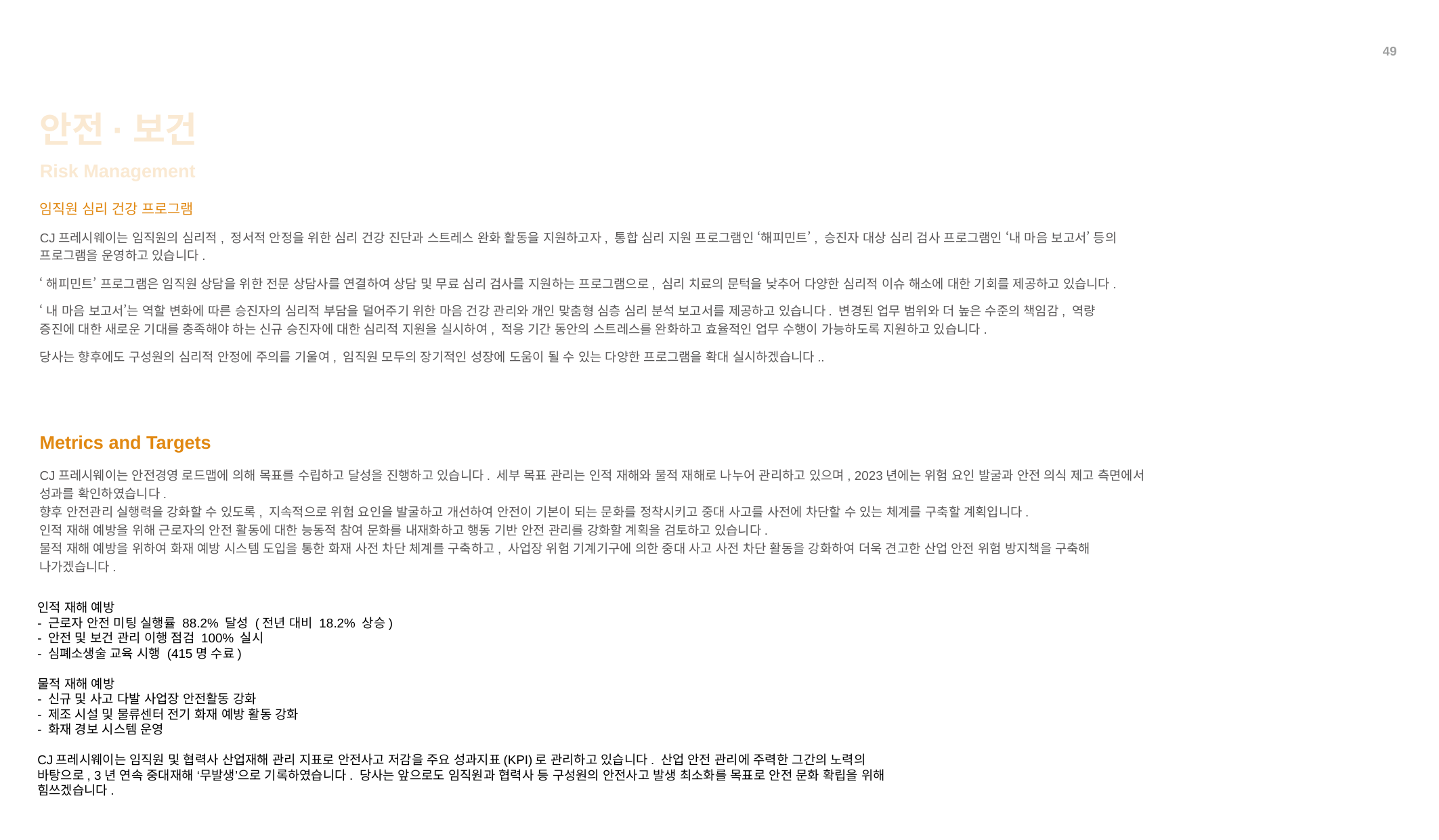

49
안전·보건
Risk Management
임직원 심리 건강 프로그램
CJ프레시웨이는 임직원의 심리적, 정서적 안정을 위한 심리 건강 진단과 스트레스 완화 활동을 지원하고자, 통합 심리 지원 프로그램인 ‘해피민트’, 승진자 대상 심리 검사 프로그램인 ‘내 마음 보고서’ 등의 프로그램을 운영하고 있습니다.
‘해피민트’ 프로그램은 임직원 상담을 위한 전문 상담사를 연결하여 상담 및 무료 심리 검사를 지원하는 프로그램으로, 심리 치료의 문턱을 낮추어 다양한 심리적 이슈 해소에 대한 기회를 제공하고 있습니다.
‘내 마음 보고서’는 역할 변화에 따른 승진자의 심리적 부담을 덜어주기 위한 마음 건강 관리와 개인 맞춤형 심층 심리 분석 보고서를 제공하고 있습니다. 변경된 업무 범위와 더 높은 수준의 책임감, 역량 증진에 대한 새로운 기대를 충족해야 하는 신규 승진자에 대한 심리적 지원을 실시하여, 적응 기간 동안의 스트레스를 완화하고 효율적인 업무 수행이 가능하도록 지원하고 있습니다.
당사는 향후에도 구성원의 심리적 안정에 주의를 기울여, 임직원 모두의 장기적인 성장에 도움이 될 수 있는 다양한 프로그램을 확대 실시하겠습니다..
Metrics and Targets
CJ프레시웨이는 안전경영 로드맵에 의해 목표를 수립하고 달성을 진행하고 있습니다. 세부 목표 관리는 인적 재해와 물적 재해로 나누어 관리하고 있으며, 2023년에는 위험 요인 발굴과 안전 의식 제고 측면에서 성과를 확인하였습니다.
향후 안전관리 실행력을 강화할 수 있도록, 지속적으로 위험 요인을 발굴하고 개선하여 안전이 기본이 되는 문화를 정착시키고 중대 사고를 사전에 차단할 수 있는 체계를 구축할 계획입니다.
인적 재해 예방을 위해 근로자의 안전 활동에 대한 능동적 참여 문화를 내재화하고 행동 기반 안전 관리를 강화할 계획을 검토하고 있습니다.
물적 재해 예방을 위하여 화재 예방 시스템 도입을 통한 화재 사전 차단 체계를 구축하고, 사업장 위험 기계기구에 의한 중대 사고 사전 차단 활동을 강화하여 더욱 견고한 산업 안전 위험 방지책을 구축해 나가겠습니다.
인적 재해 예방
- 근로자 안전 미팅 실행률 88.2% 달성 (전년 대비 18.2% 상승)
- 안전 및 보건 관리 이행 점검 100% 실시
- 심폐소생술 교육 시행 (415명 수료)

물적 재해 예방
- 신규 및 사고 다발 사업장 안전활동 강화
- 제조 시설 및 물류센터 전기 화재 예방 활동 강화
- 화재 경보 시스템 운영

CJ프레시웨이는 임직원 및 협력사 산업재해 관리 지표로 안전사고 저감을 주요 성과지표(KPI)로 관리하고 있습니다. 산업 안전 관리에 주력한 그간의 노력의 바탕으로, 3년 연속 중대재해 ‘무발생’으로 기록하였습니다. 당사는 앞으로도 임직원과 협력사 등 구성원의 안전사고 발생 최소화를 목표로 안전 문화 확립을 위해 힘쓰겠습니다.